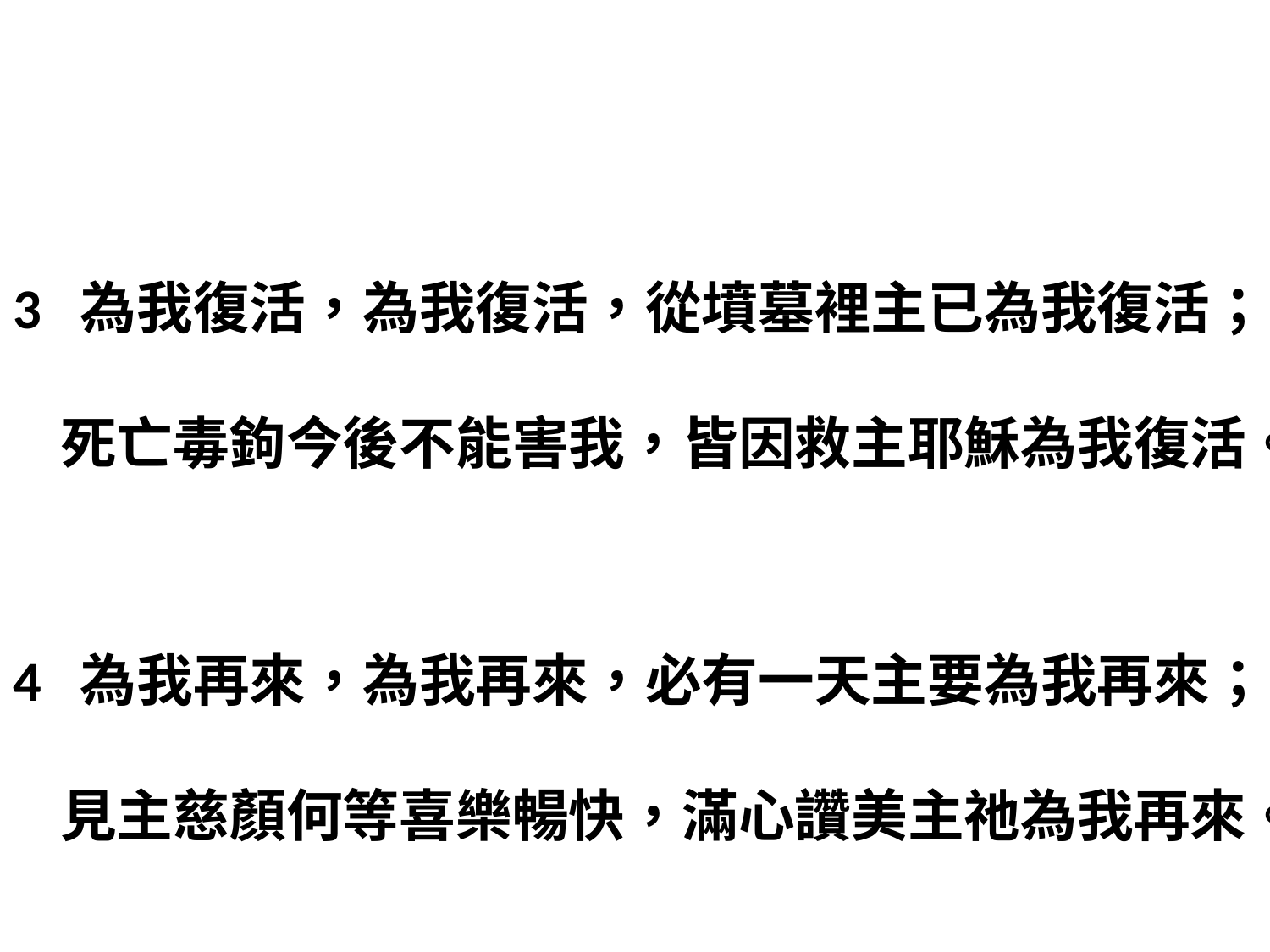

#
3  為我復活，為我復活，從墳墓裡主已為我復活；
死亡毒鉤今後不能害我，皆因救主耶穌為我復活。

4  為我再來，為我再來，必有一天主要為我再來；
見主慈顏何等喜樂暢快，滿心讚美主祂為我再來。